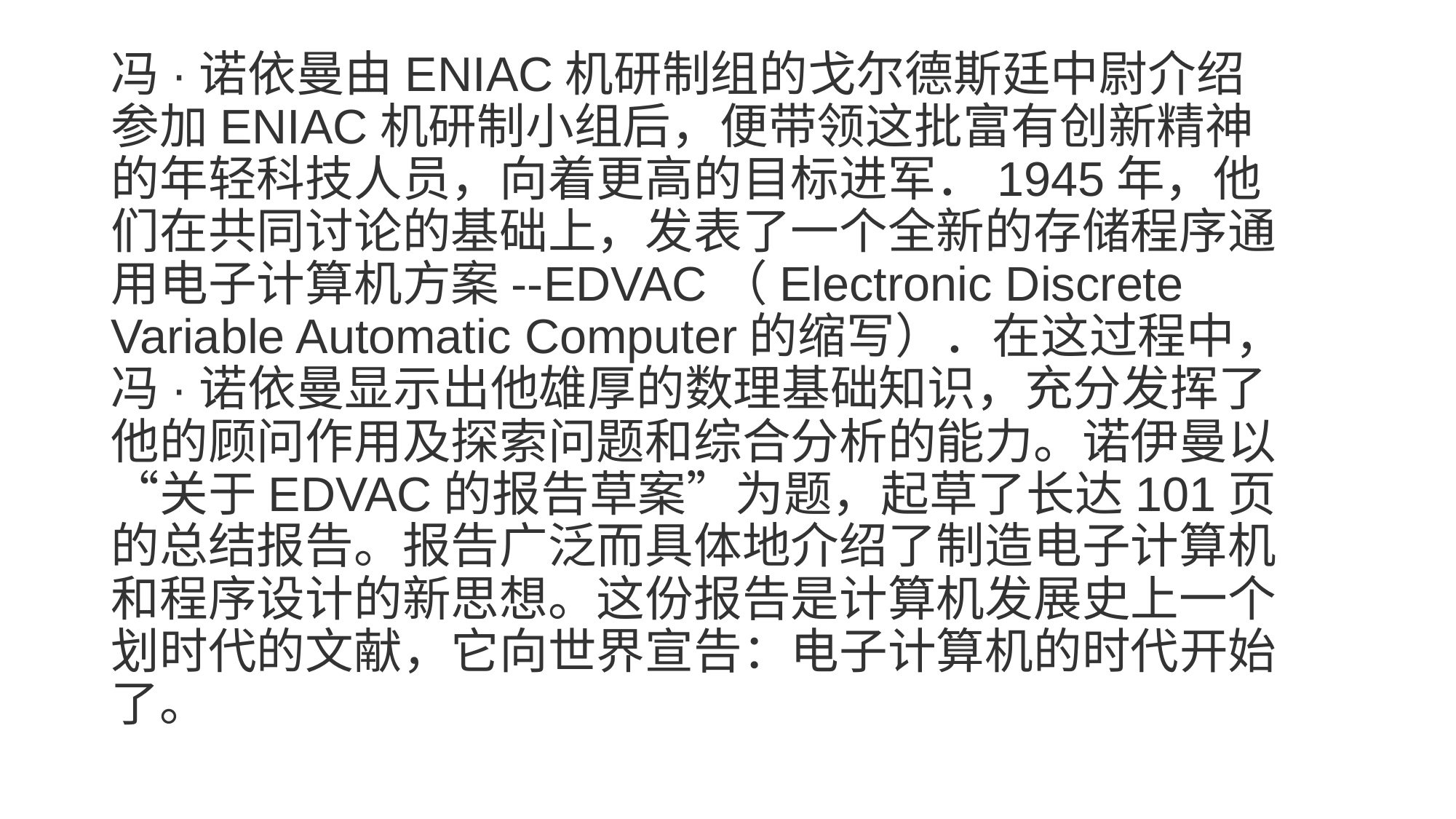

# 冯·诺依曼由ENIAC机研制组的戈尔德斯廷中尉介绍参加ENIAC机研制小组后，便带领这批富有创新精神的年轻科技人员，向着更高的目标进军．1945年，他们在共同讨论的基础上，发表了一个全新的存储程序通用电子计算机方案--EDVAC（Electronic Discrete Variable Automatic Computer的缩写）．在这过程中，冯·诺依曼显示出他雄厚的数理基础知识，充分发挥了他的顾问作用及探索问题和综合分析的能力。诺伊曼以“关于EDVAC的报告草案”为题，起草了长达101页的总结报告。报告广泛而具体地介绍了制造电子计算机和程序设计的新思想。这份报告是计算机发展史上一个划时代的文献，它向世界宣告：电子计算机的时代开始了。